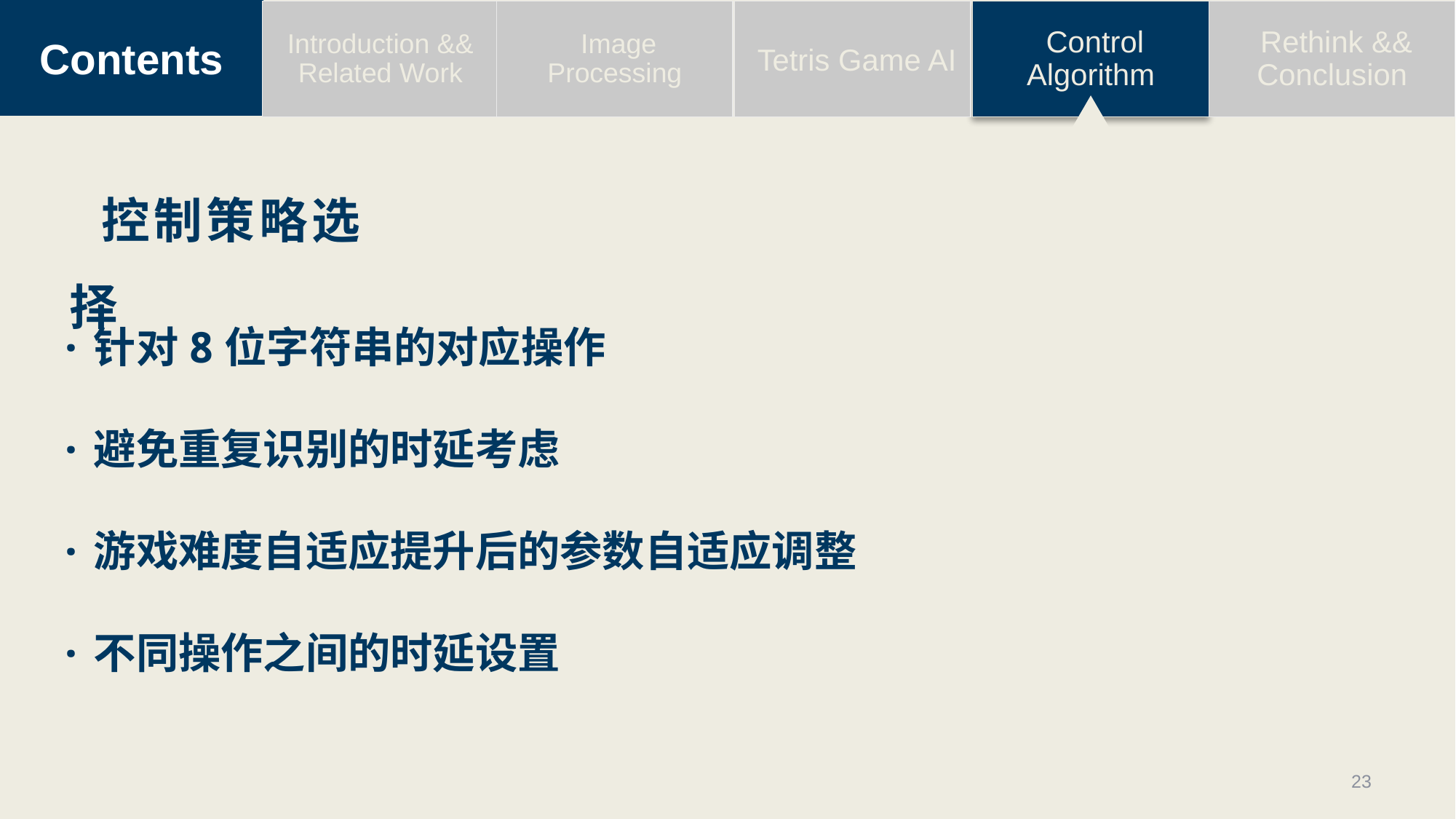

Introduction && Related Work
 Image Processing
 Tetris Game AI
 Control Algorithm
 Rethink && Conclusion
Contents

控制策略选择
·针对8位字符串的对应操作

·避免重复识别的时延考虑

·游戏难度自适应提升后的参数自适应调整

·不同操作之间的时延设置

23